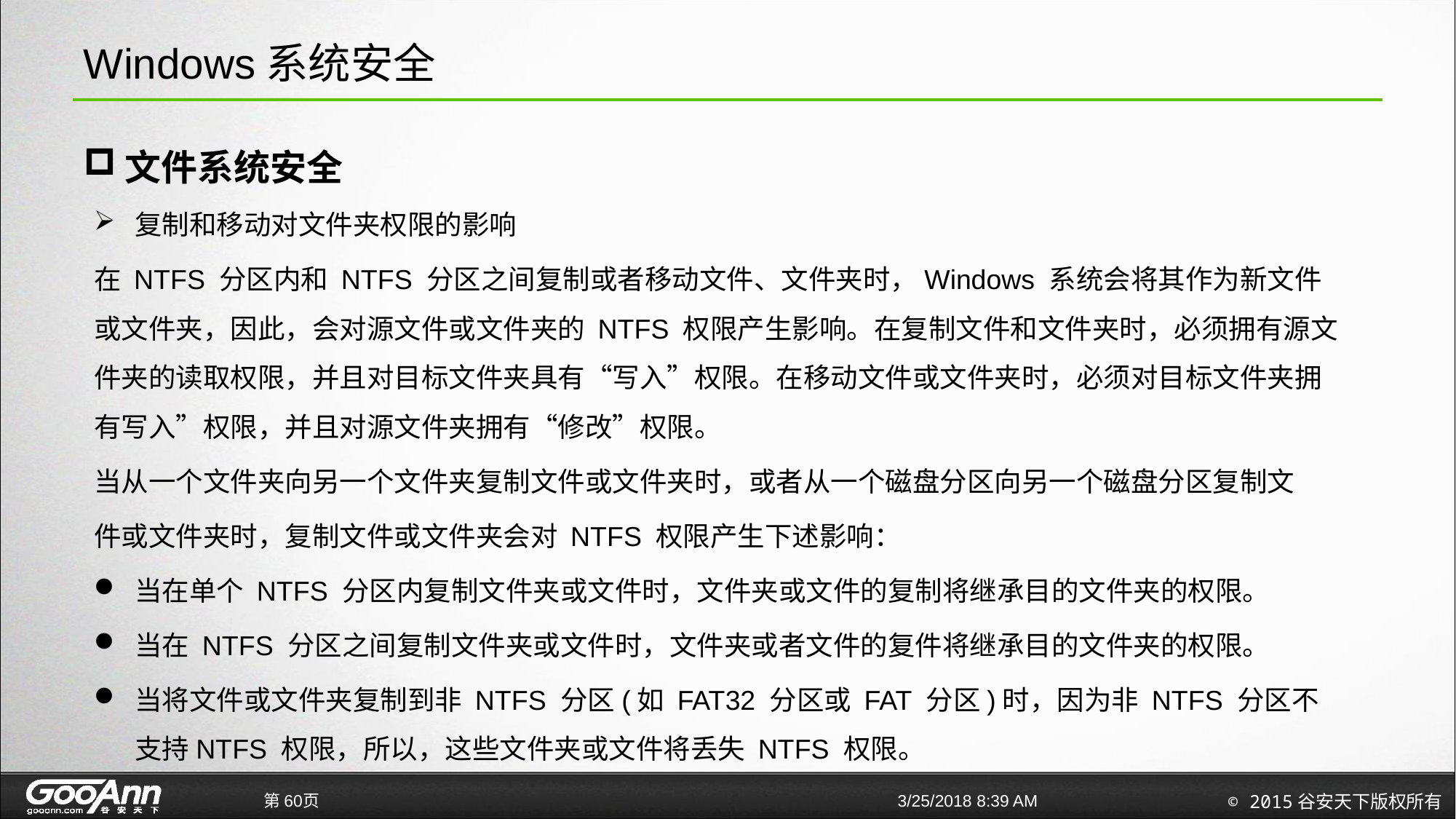

# Windows系统安全
文件系统安全
复制和移动对文件夹权限的影响
在 NTFS 分区内和 NTFS 分区之间复制或者移动文件、文件夹时，Windows 系统会将其作为新文件或文件夹，因此，会对源文件或文件夹的 NTFS 权限产生影响。在复制文件和文件夹时，必须拥有源文件夹的读取权限，并且对目标文件夹具有“写入”权限。在移动文件或文件夹时，必须对目标文件夹拥有写入”权限，并且对源文件夹拥有“修改”权限。
当从一个文件夹向另一个文件夹复制文件或文件夹时，或者从一个磁盘分区向另一个磁盘分区复制文
件或文件夹时，复制文件或文件夹会对 NTFS 权限产生下述影响：
当在单个 NTFS 分区内复制文件夹或文件时，文件夹或文件的复制将继承目的文件夹的权限。
当在 NTFS 分区之间复制文件夹或文件时，文件夹或者文件的复件将继承目的文件夹的权限。
当将文件或文件夹复制到非 NTFS 分区(如 FAT32 分区或 FAT 分区)时，因为非 NTFS 分区不支持NTFS 权限，所以，这些文件夹或文件将丢失 NTFS 权限。